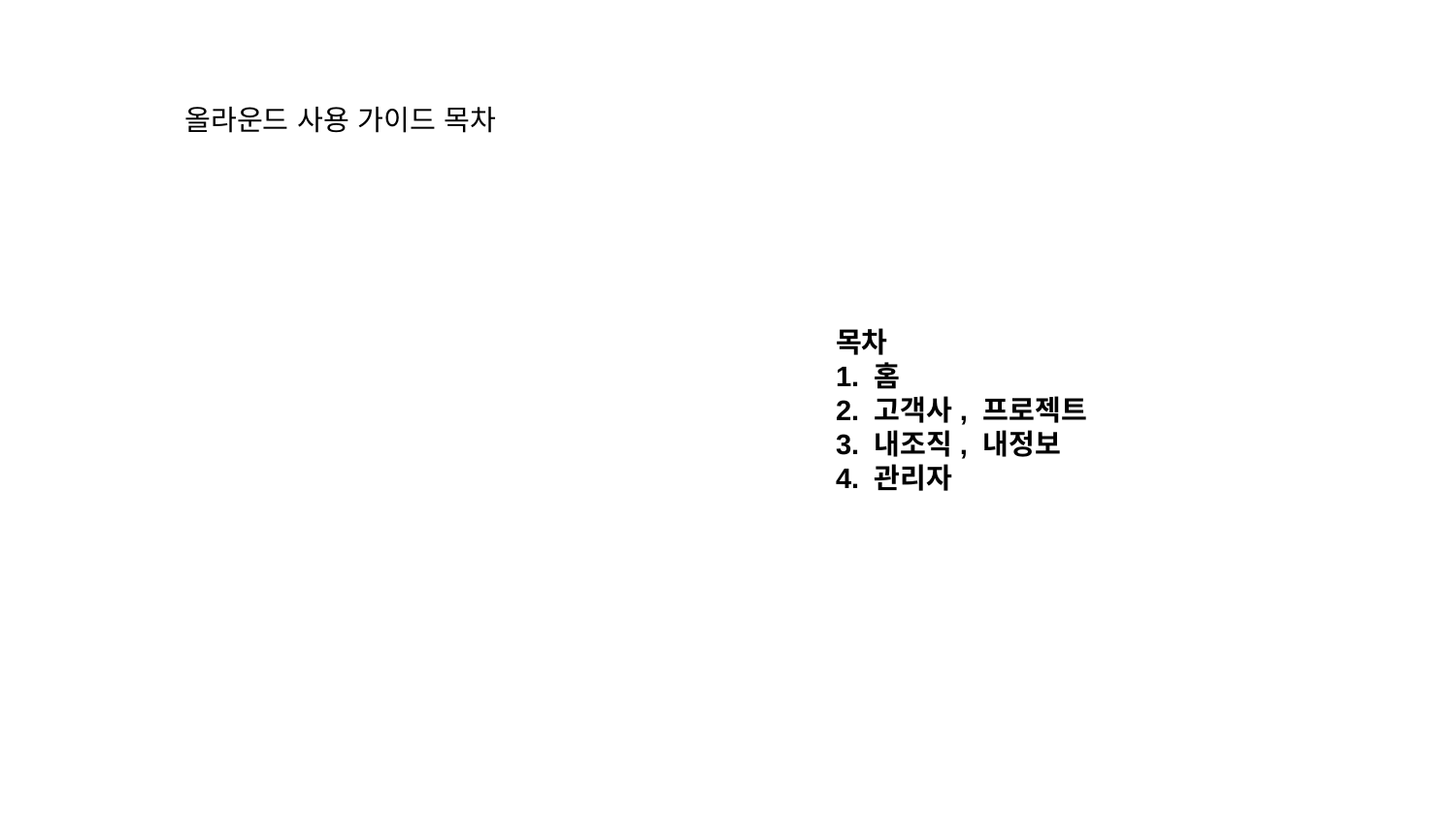

올라운드 사용 가이드 목차
목차
1. 홈
2. 고객사, 프로젝트
3. 내조직, 내정보
4. 관리자